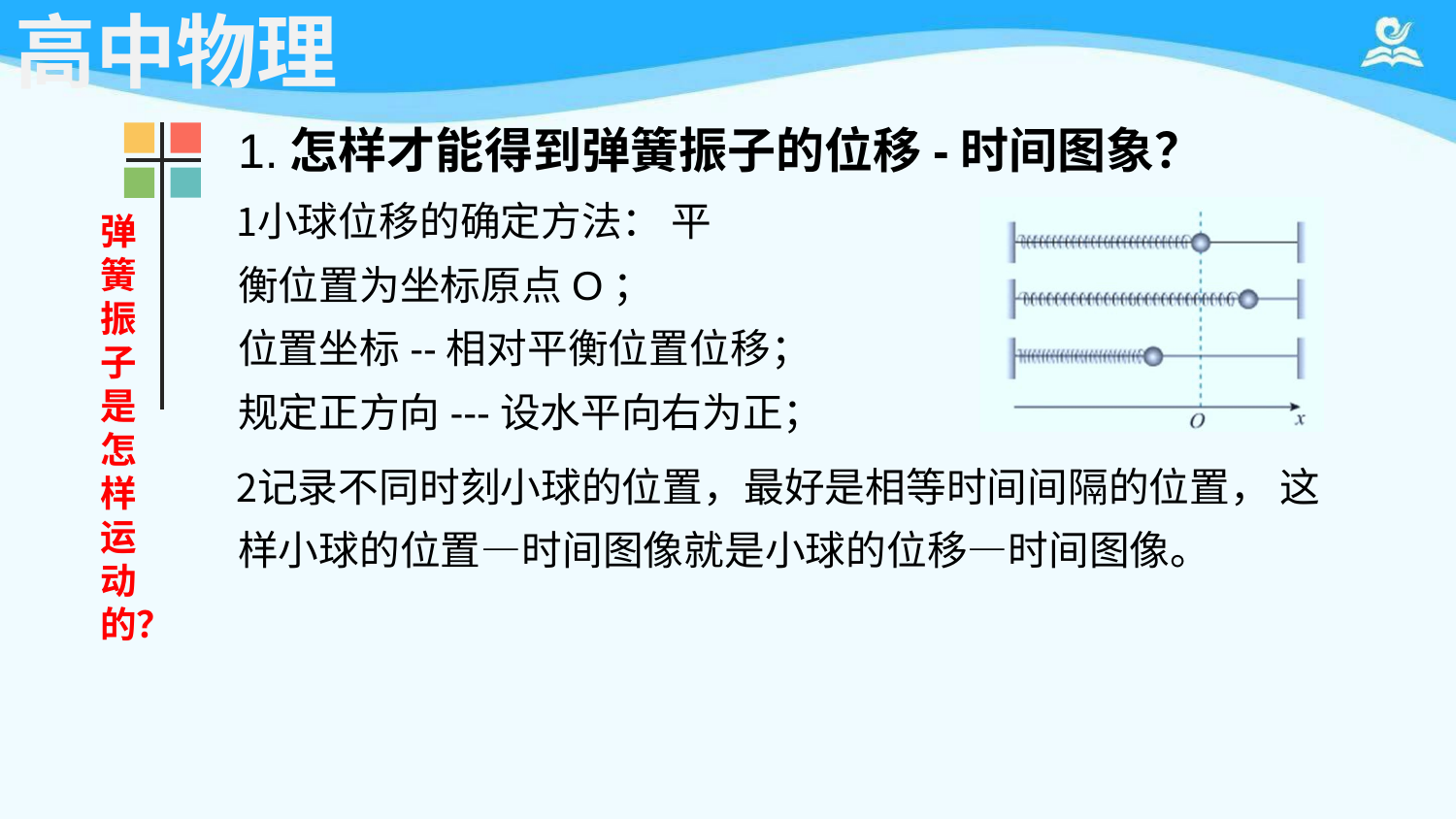

# 高中物理
1.怎样才能得到弹簧振子的位移-时间图象？
小球位移的确定方法： 平衡位置为坐标原点O；
位置坐标--相对平衡位置位移；  规定正方向---设水平向右为正；
记录不同时刻小球的位置，最好是相等时间间隔的位置， 这样小球的位置—时间图像就是小球的位移—时间图像。

弹 簧 振 子 是 怎 样 运 动
的？